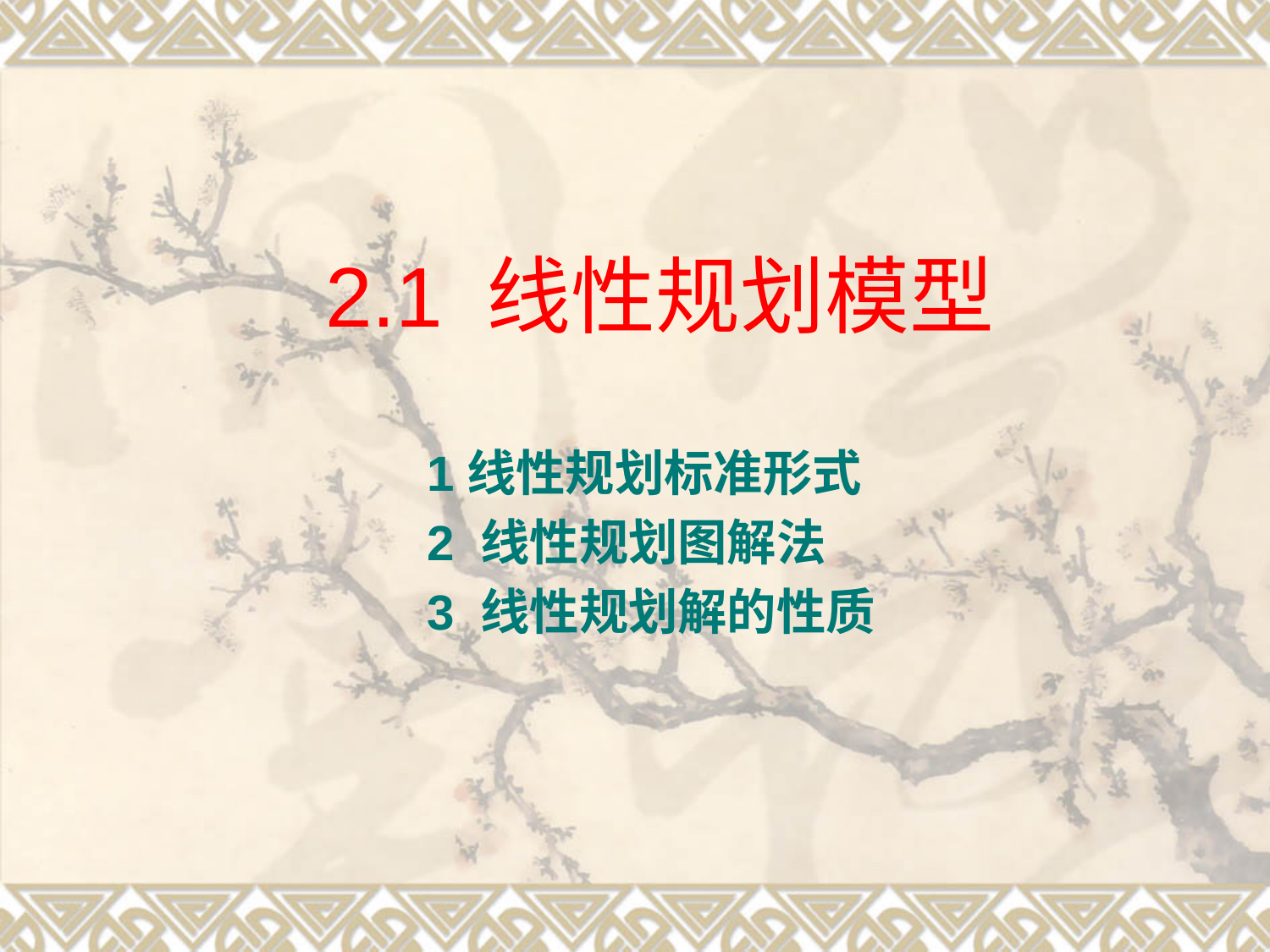

# 2.1 线性规划模型
1线性规划标准形式
2 线性规划图解法
3 线性规划解的性质